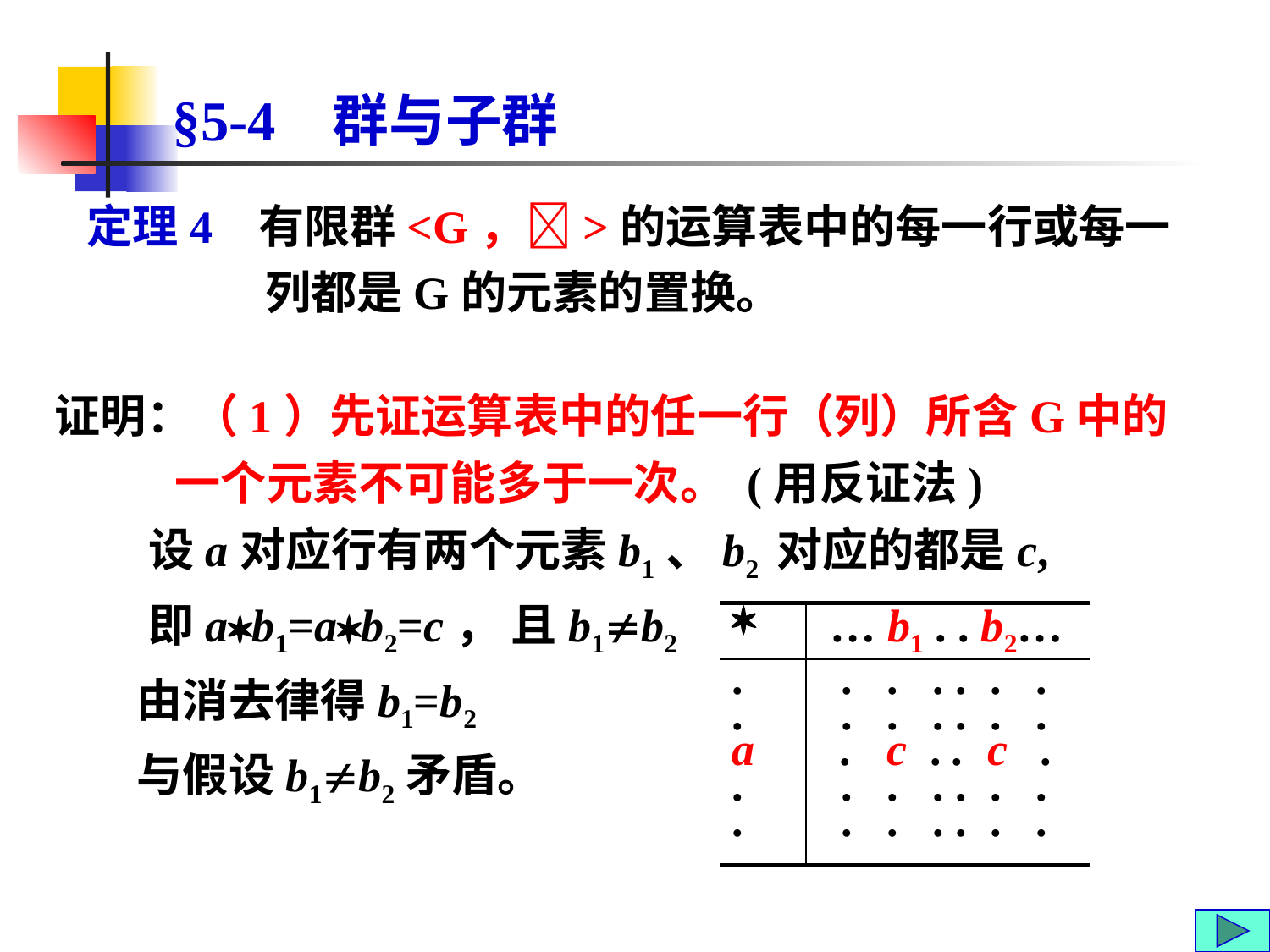

# §5-4   群与子群
 定理4   有限群<G，∗>的运算表中的每一行或每一列都是G的元素的置换。
证明：（1）先证运算表中的任一行（列）所含G中的一个元素不可能多于一次。 (用反证法)
        设a对应行有两个元素b1、b2 对应的都是c,
        即a∗b1=a∗b2=c， 且b1≠b2
            由消去律得b1=b2
            与假设b1≠b2矛盾。
| ∗ | … b1 . . b2… |
| --- | --- |
| . . a . . | . . . . . . . . . . . . . c . . c . . . . . . . . . . . . . |
30